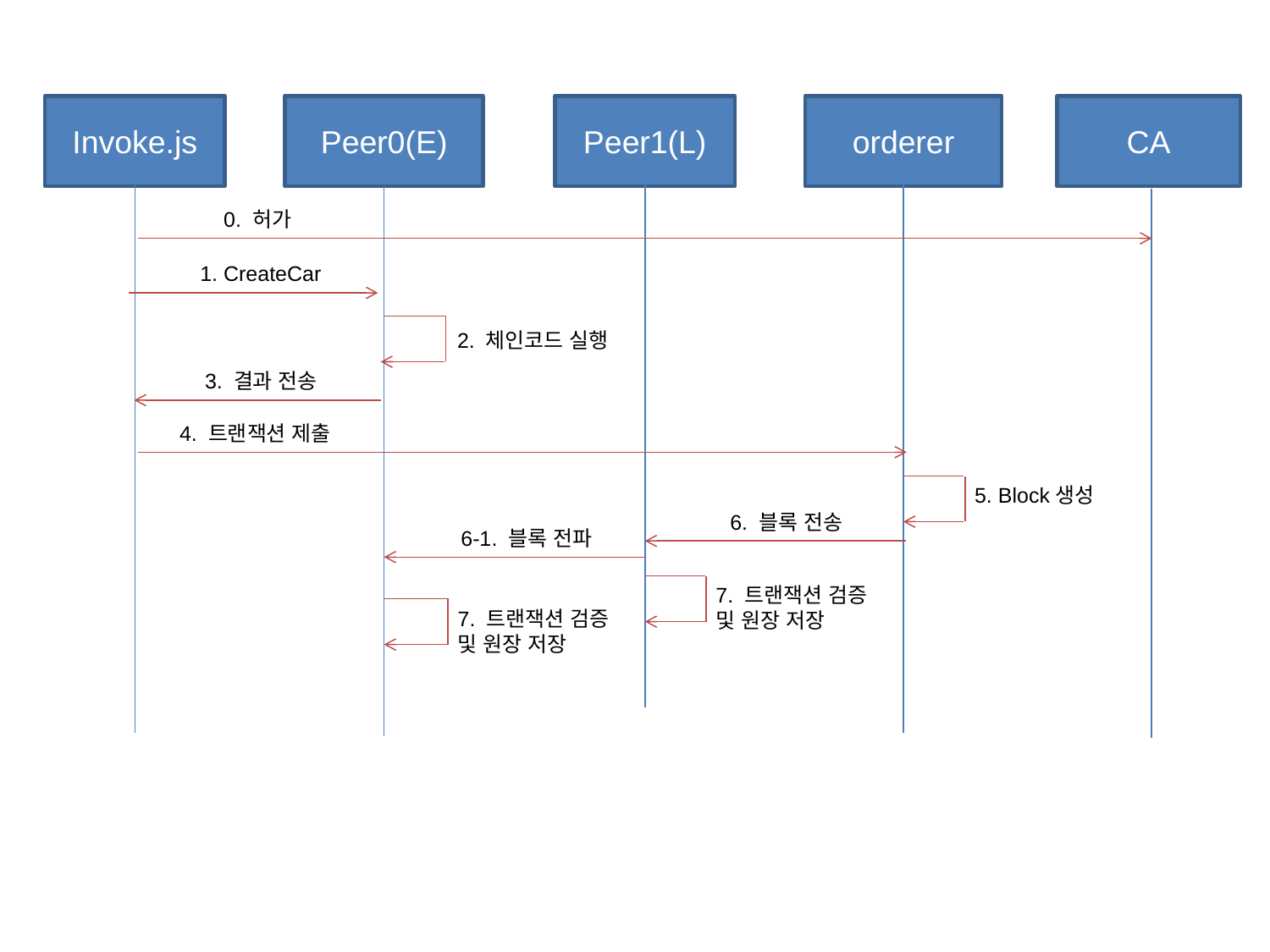

Invoke.js
Peer0(E)
Peer1(L)
orderer
CA
0. 허가
1. CreateCar
2. 체인코드 실행
3. 결과 전송
4. 트랜잭션 제출
5. Block생성
6. 블록 전송
6-1. 블록 전파
7. 트랜잭션 검증
및 원장 저장
7. 트랜잭션 검증
및 원장 저장